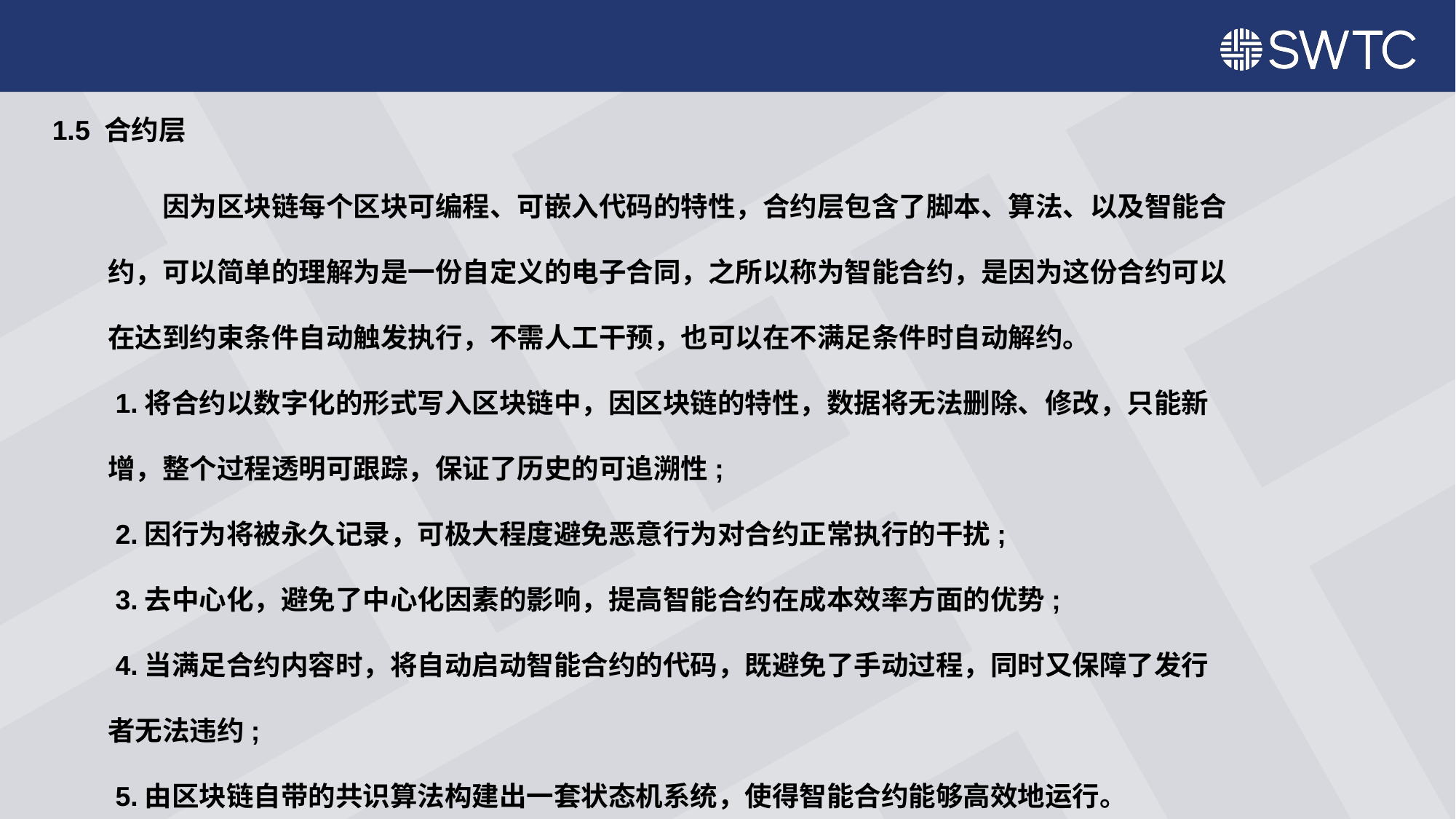

1.5 合约层

　　因为区块链每个区块可编程、可嵌入代码的特性，合约层包含了脚本、算法、以及智能合约，可以简单的理解为是一份自定义的电子合同，之所以称为智能合约，是因为这份合约可以在达到约束条件自动触发执行，不需人工干预，也可以在不满足条件时自动解约。
 1.将合约以数字化的形式写入区块链中，因区块链的特性，数据将无法删除、修改，只能新增，整个过程透明可跟踪，保证了历史的可追溯性;
 2.因行为将被永久记录，可极大程度避免恶意行为对合约正常执行的干扰;
 3.去中心化，避免了中心化因素的影响，提高智能合约在成本效率方面的优势;
 4.当满足合约内容时，将自动启动智能合约的代码，既避免了手动过程，同时又保障了发行者无法违约;
 5.由区块链自带的共识算法构建出一套状态机系统，使得智能合约能够高效地运行。